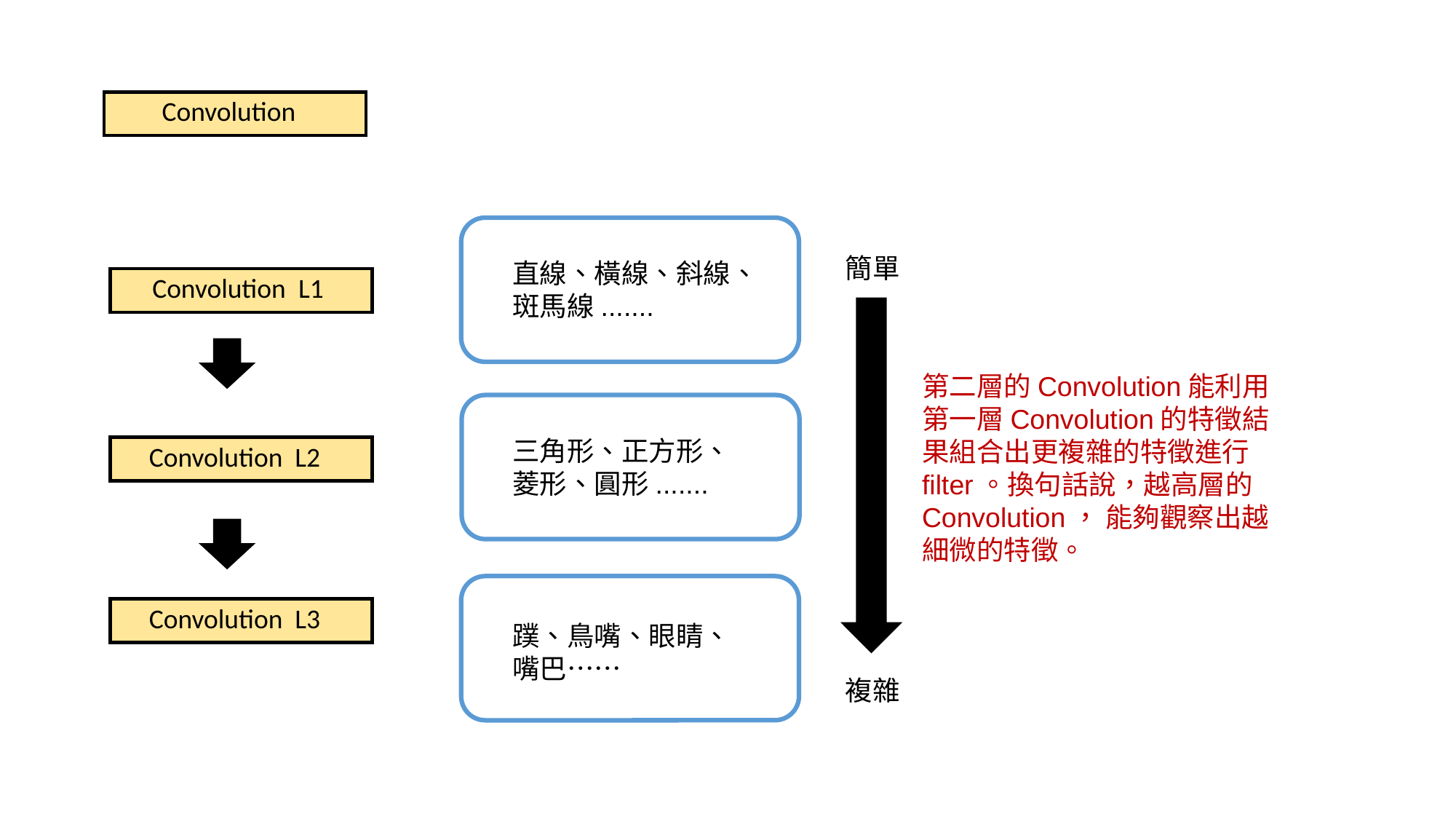

#
Convolution

簡單
直線、橫線、斜線、斑馬線.......
Convolution  L1

第二層的Convolution能利用第一層Convolution的特徵結果組合出更複雜的特徵進行filter。換句話說，越高層的Convolution， 能夠觀察出越細微的特徵。

三角形、正方形、菱形、圓形.......
Convolution  L2

Convolution  L3

蹼、鳥嘴、眼睛、嘴巴……
複雜